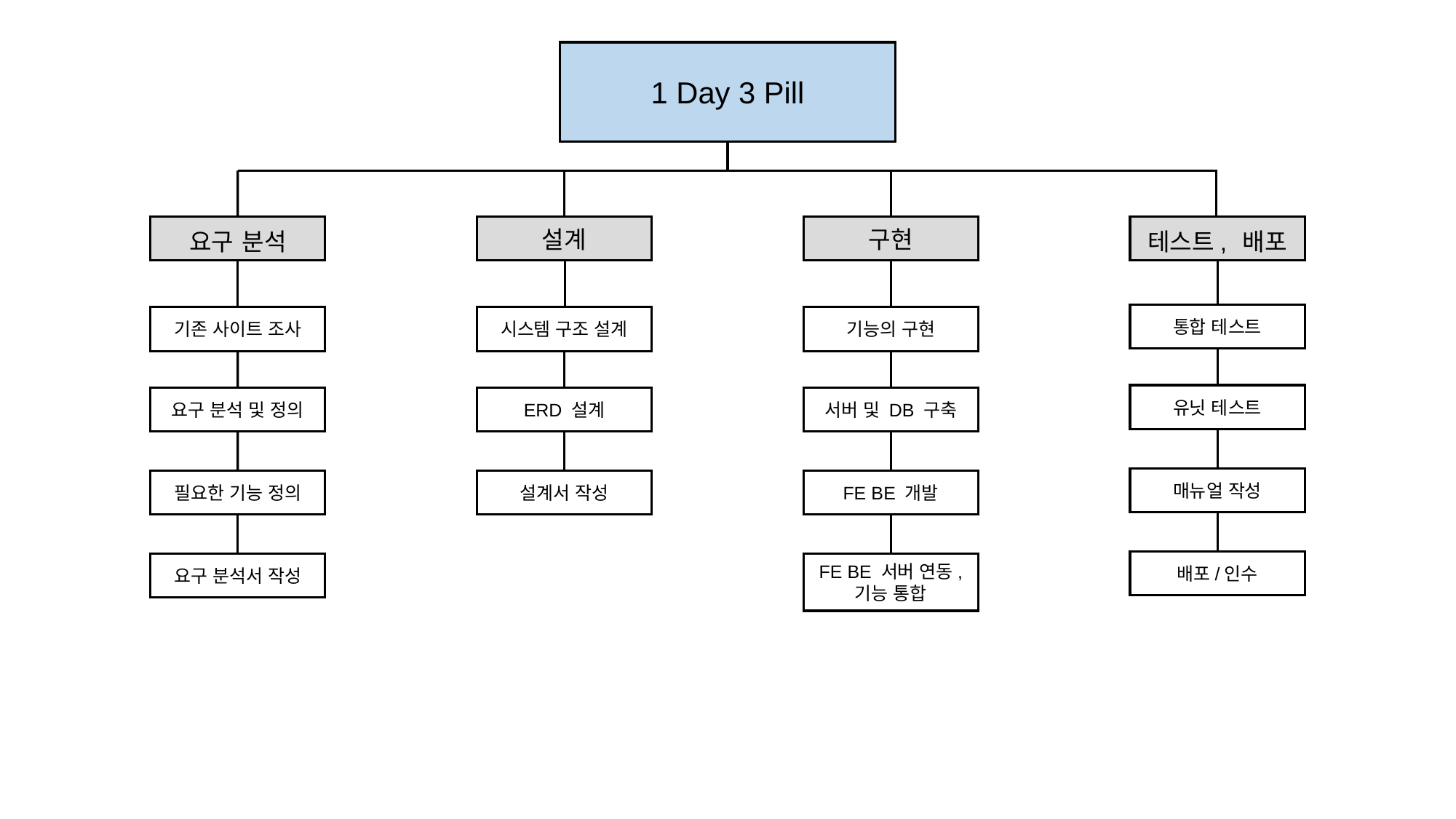

1 Day 3 Pill
요구 분석
설계
구현
테스트, 배포
통합 테스트
기존 사이트 조사
시스템 구조 설계
기능의 구현
유닛 테스트
요구 분석 및 정의
ERD 설계
서버 및 DB 구축
매뉴얼 작성
필요한 기능 정의
설계서 작성
FE BE 개발
배포/인수
FE BE 서버 연동, 기능 통합
요구 분석서 작성